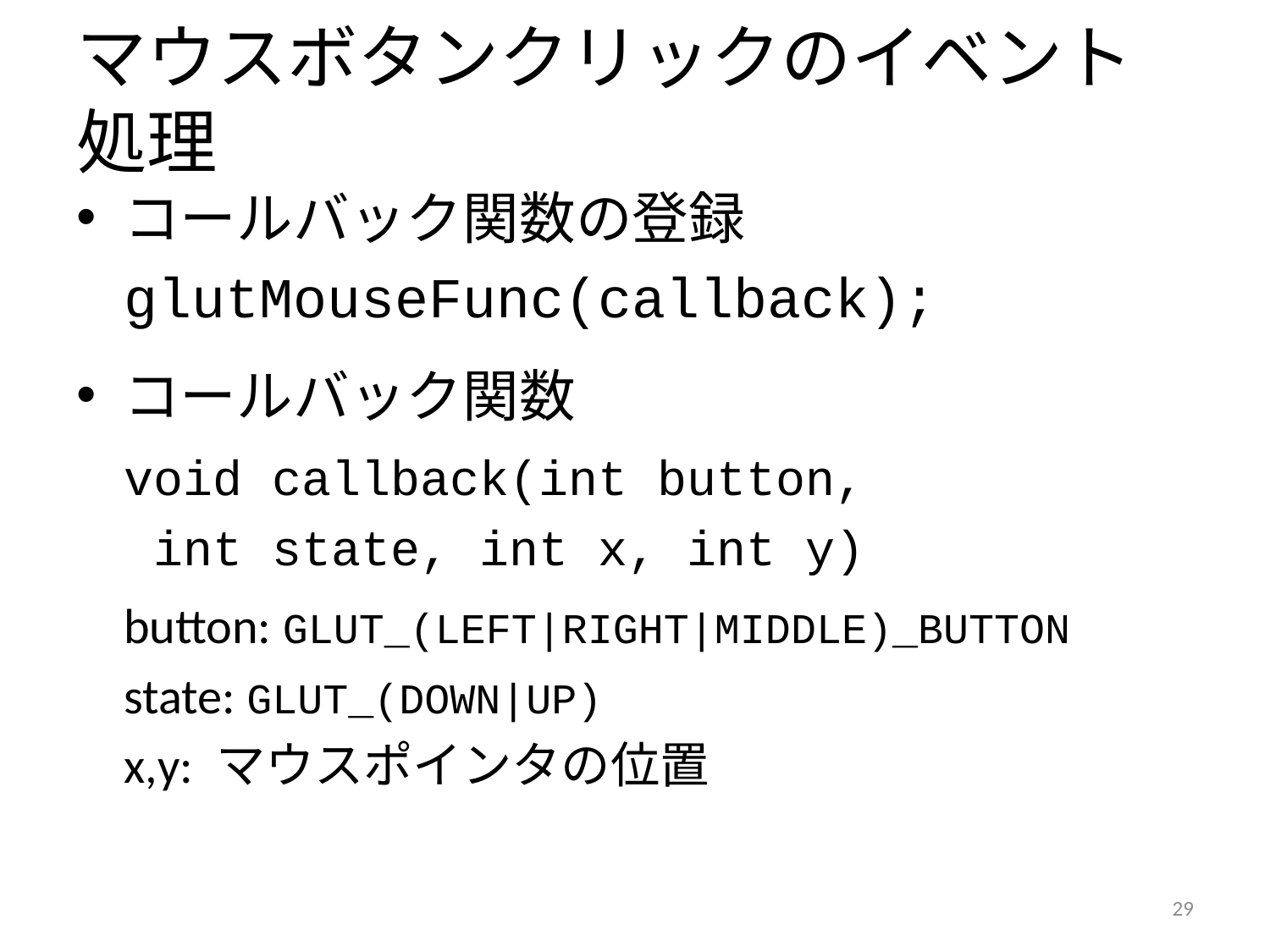

# マウスボタンクリックのイベント処理
コールバック関数の登録
	glutMouseFunc(callback);

コールバック関数
	void callback(int button,
	 int state, int x, int y)
	button: GLUT_(LEFT|RIGHT|MIDDLE)_BUTTON
	state: GLUT_(DOWN|UP)
	x,y: マウスポインタの位置
29